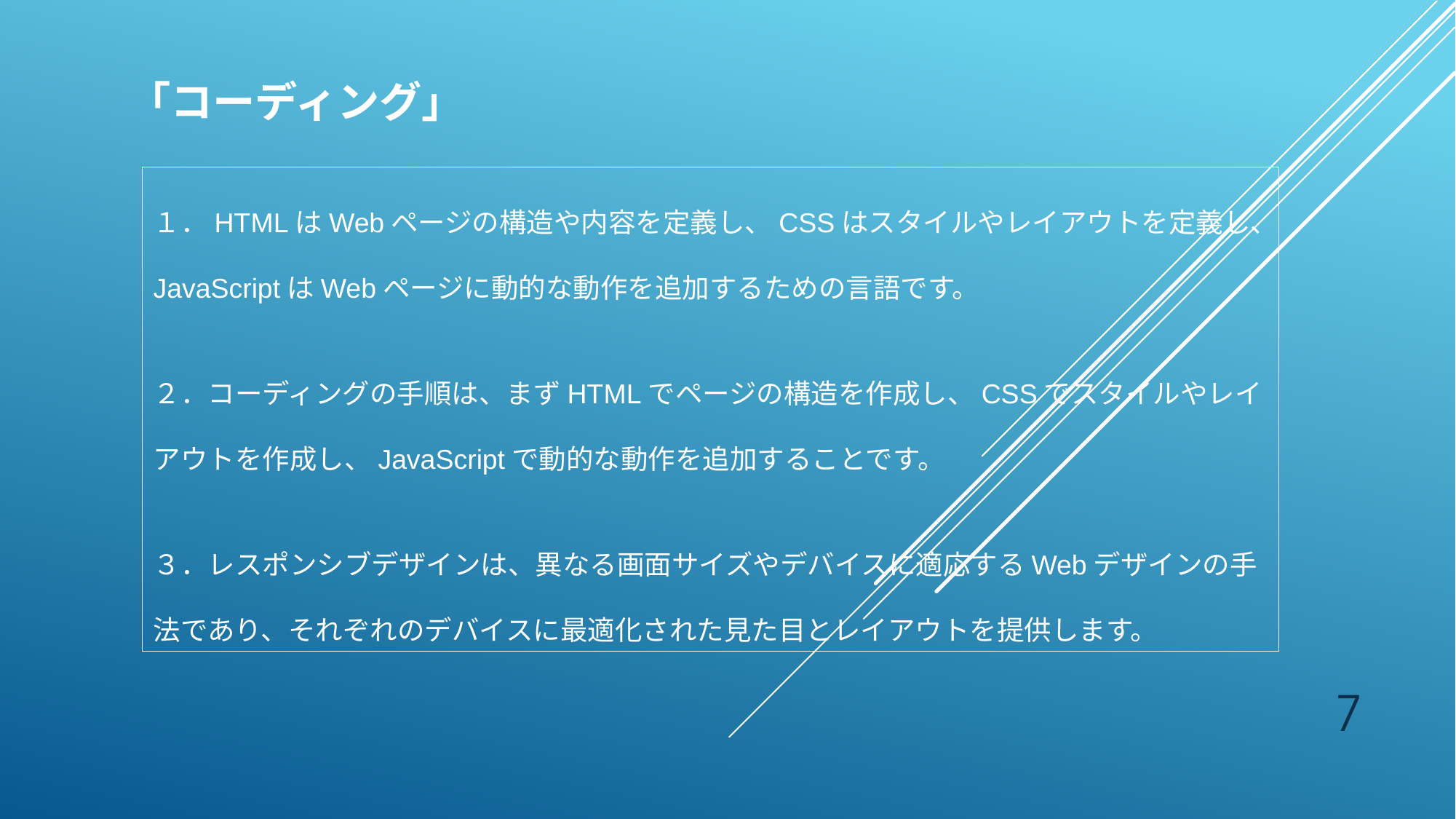

「コーディング」
１．HTMLはWebページの構造や内容を定義し、CSSはスタイルやレイアウトを定義し、JavaScriptはWebページに動的な動作を追加するための言語です。

２．コーディングの手順は、まずHTMLでページの構造を作成し、CSSでスタイルやレイアウトを作成し、JavaScriptで動的な動作を追加することです。

３．レスポンシブデザインは、異なる画面サイズやデバイスに適応するWebデザインの手法であり、それぞれのデバイスに最適化された見た目とレイアウトを提供します。
7